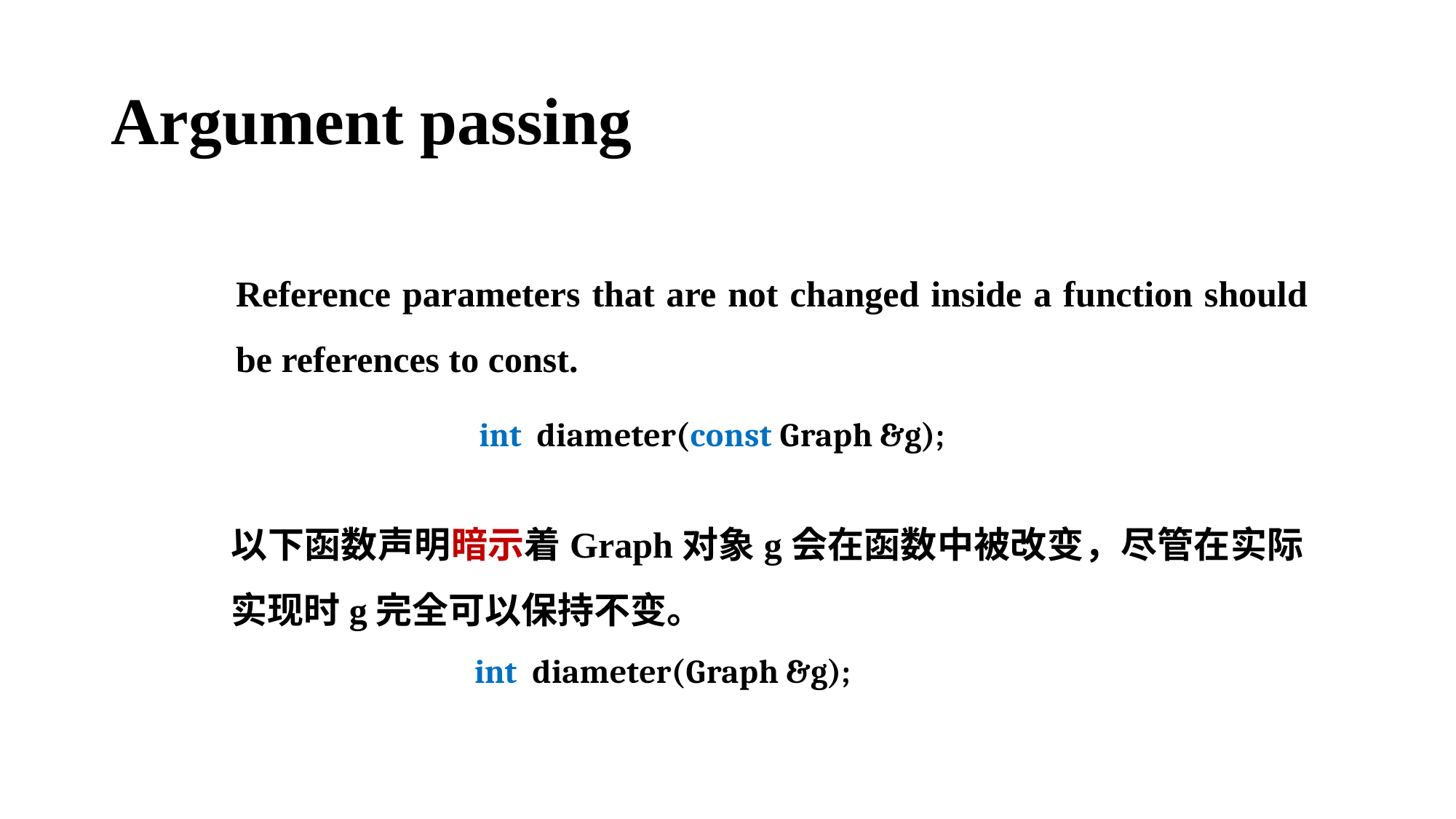

# Argument passing
Reference parameters that are not changed inside a function should be references to const.
int  diameter(const Graph &g);
以下函数声明暗示着Graph对象g会在函数中被改变，尽管在实际实现时g完全可以保持不变。
int  diameter(Graph &g);